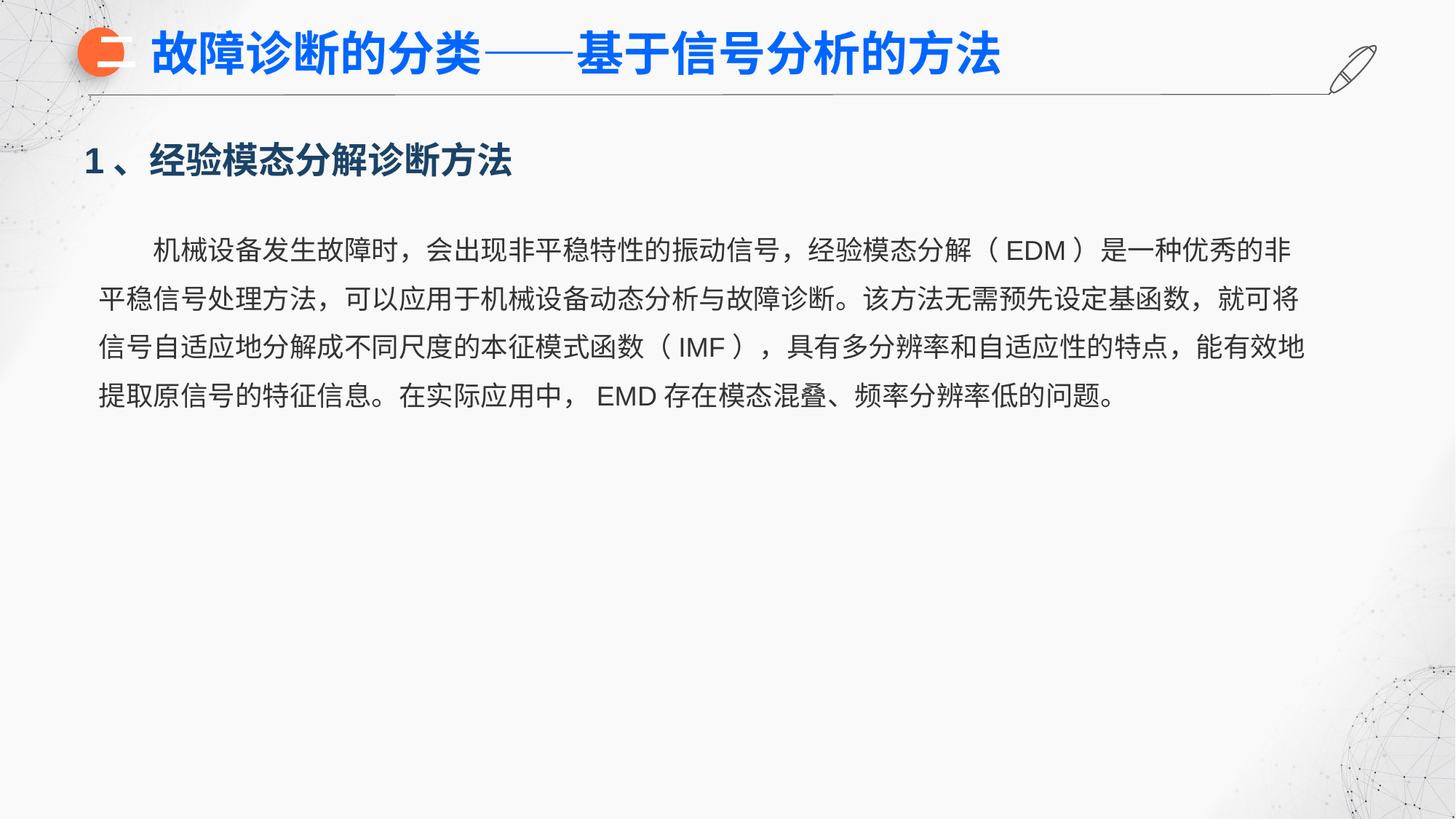

故障诊断的分类——基于信号分析的方法
二

1、经验模态分解诊断方法
机械设备发生故障时，会出现非平稳特性的振动信号，经验模态分解（EDM）是一种优秀的非平稳信号处理方法，可以应用于机械设备动态分析与故障诊断。该方法无需预先设定基函数，就可将信号自适应地分解成不同尺度的本征模式函数（IMF），具有多分辨率和自适应性的特点，能有效地提取原信号的特征信息。在实际应用中，EMD存在模态混叠、频率分辨率低的问题。